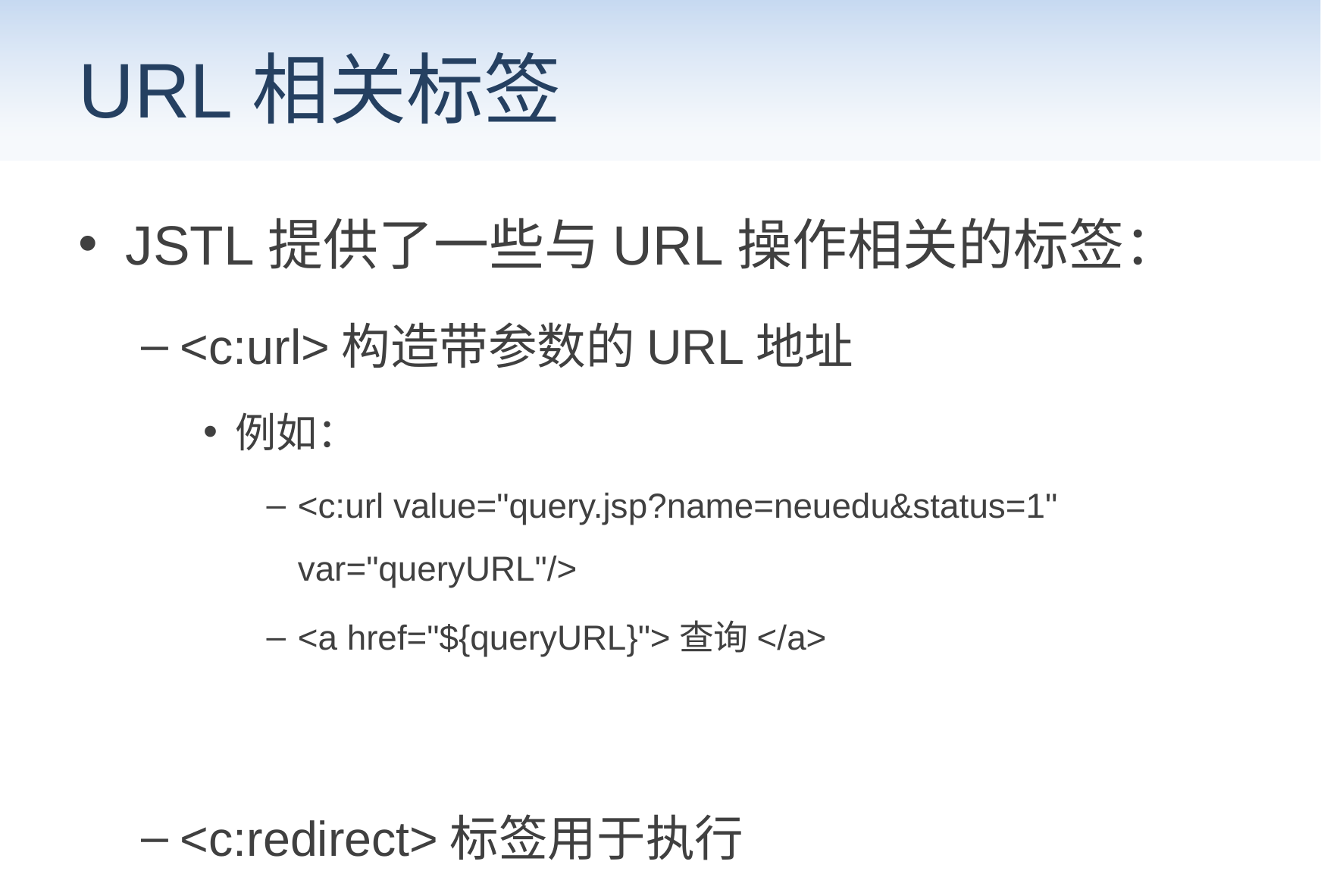

# URL相关标签
JSTL提供了一些与URL操作相关的标签：
<c:url>构造带参数的URL地址
例如：
<c:url value="query.jsp?name=neuedu&status=1" var="queryURL"/>
<a href="${queryURL}">查询</a>

<c:redirect>标签用于执行response.sendRedirect()方法的功能，将当前访问请求重定向到其他资源。
例如
<c:url value="query.jsp?name=neuedu&status=1" var="queryURL"/>
<c:redirect url="${queryURL}"/>